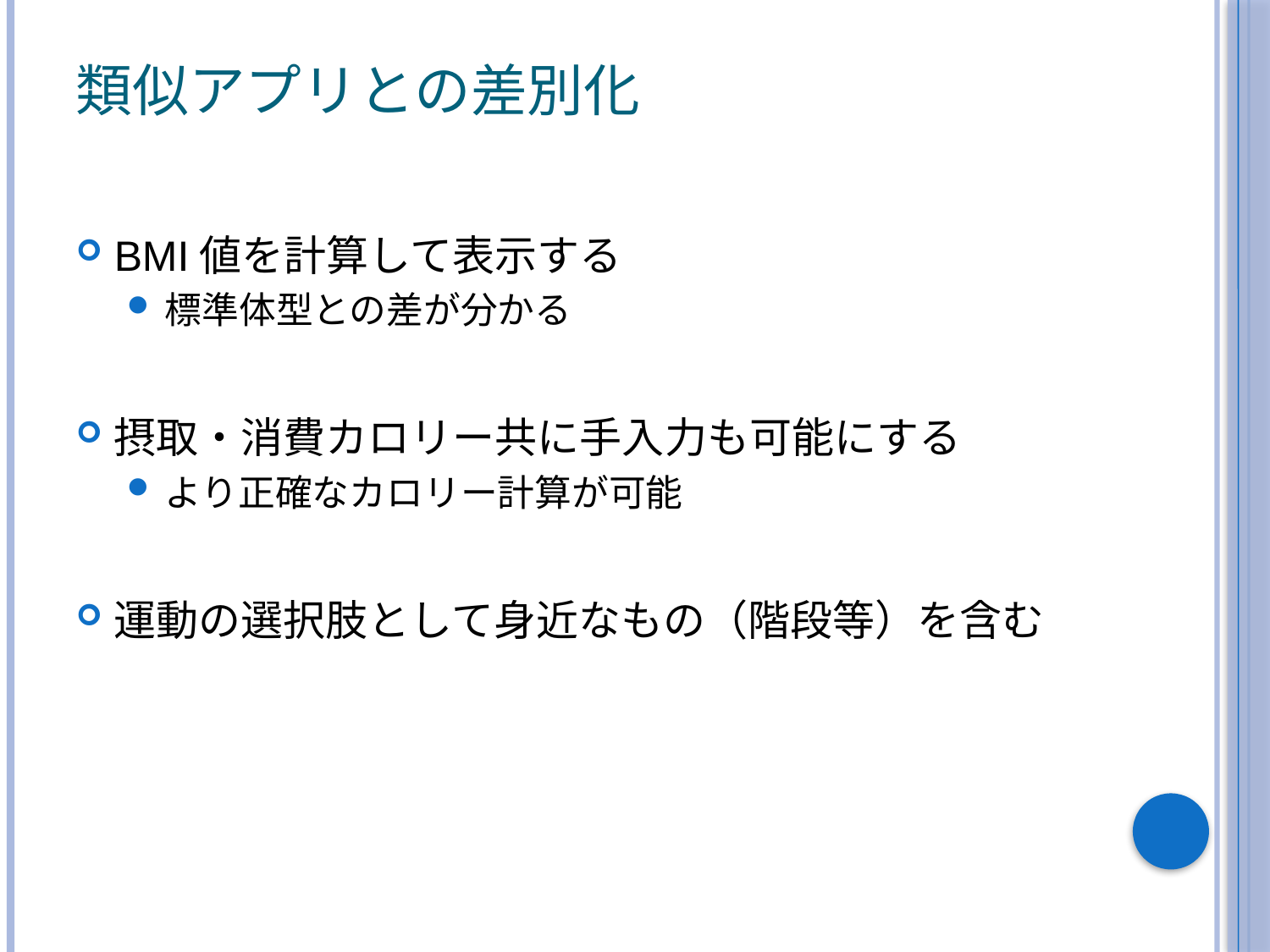

# 類似アプリとの差別化
BMI値を計算して表示する
標準体型との差が分かる

摂取・消費カロリー共に手入力も可能にする
より正確なカロリー計算が可能

運動の選択肢として身近なもの（階段等）を含む